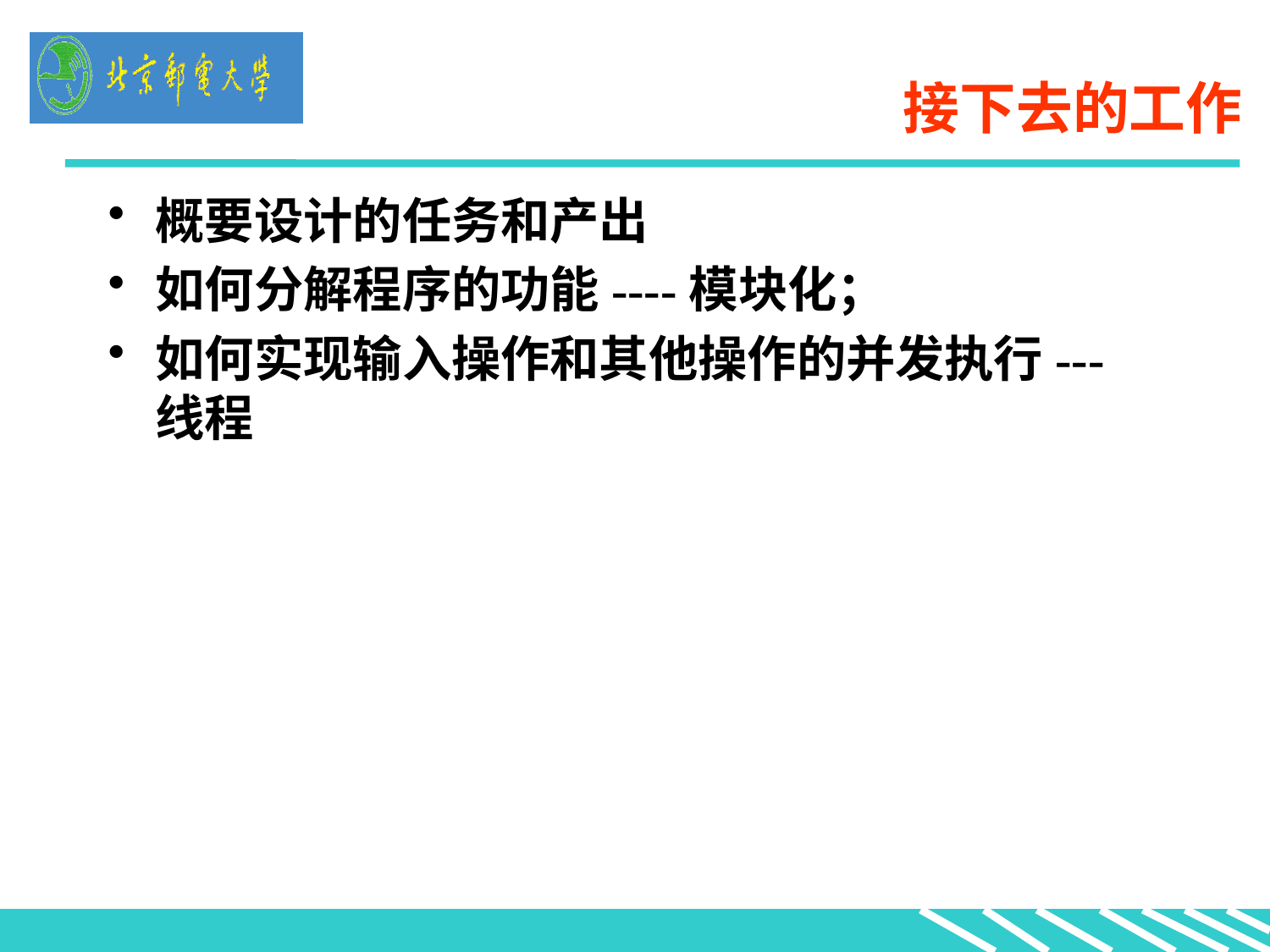

# 接下去的工作
概要设计的任务和产出
如何分解程序的功能----模块化；
如何实现输入操作和其他操作的并发执行---线程
34